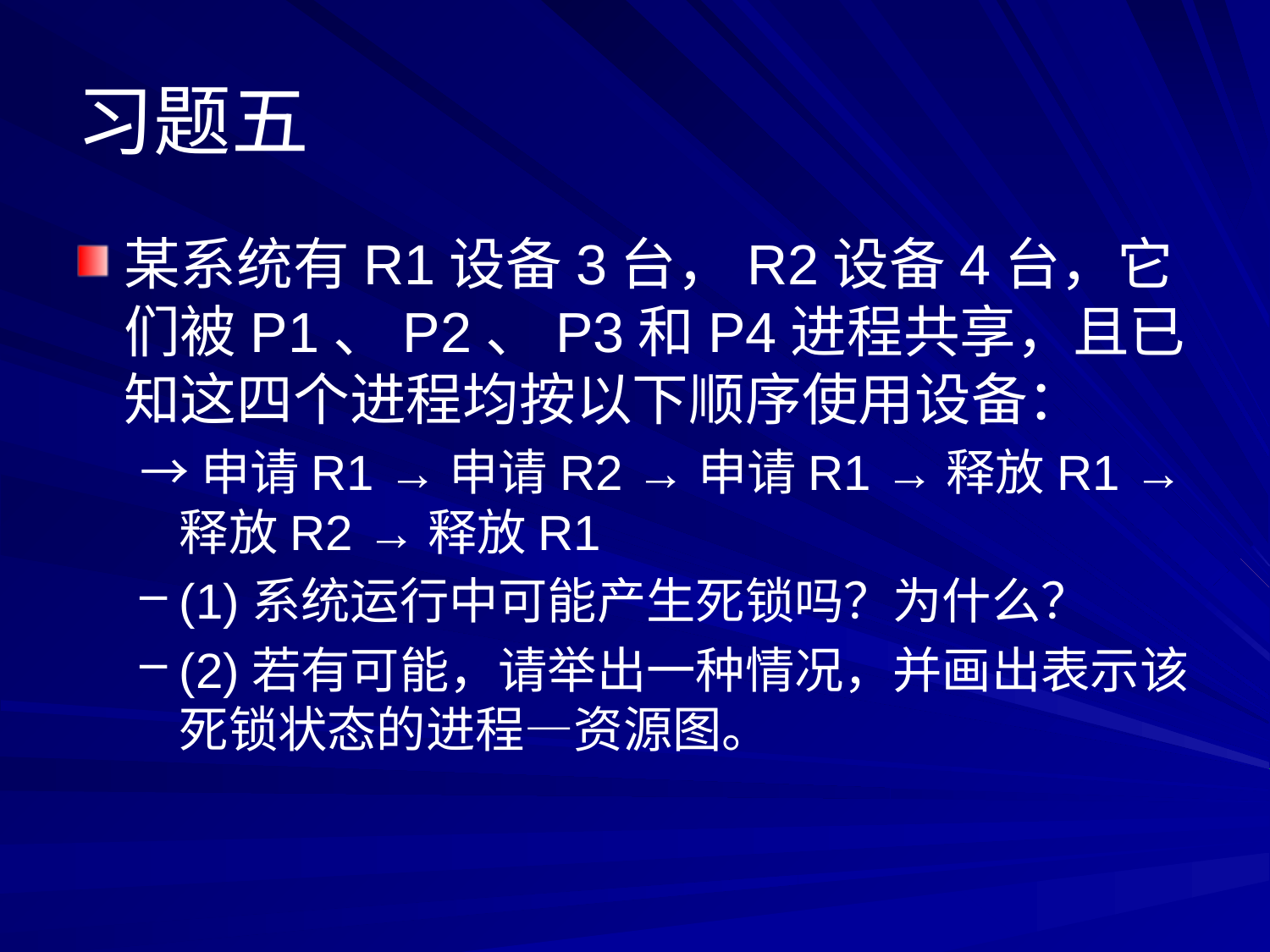

# 习题五
某系统有R1设备3台，R2设备4台，它们被P1、P2、P3和P4进程共享，且已知这四个进程均按以下顺序使用设备：
→申请R1 →申请R2 →申请R1 →释放R1 →释放R2 →释放R1
(1)系统运行中可能产生死锁吗？为什么？
(2)若有可能，请举出一种情况，并画出表示该死锁状态的进程—资源图。